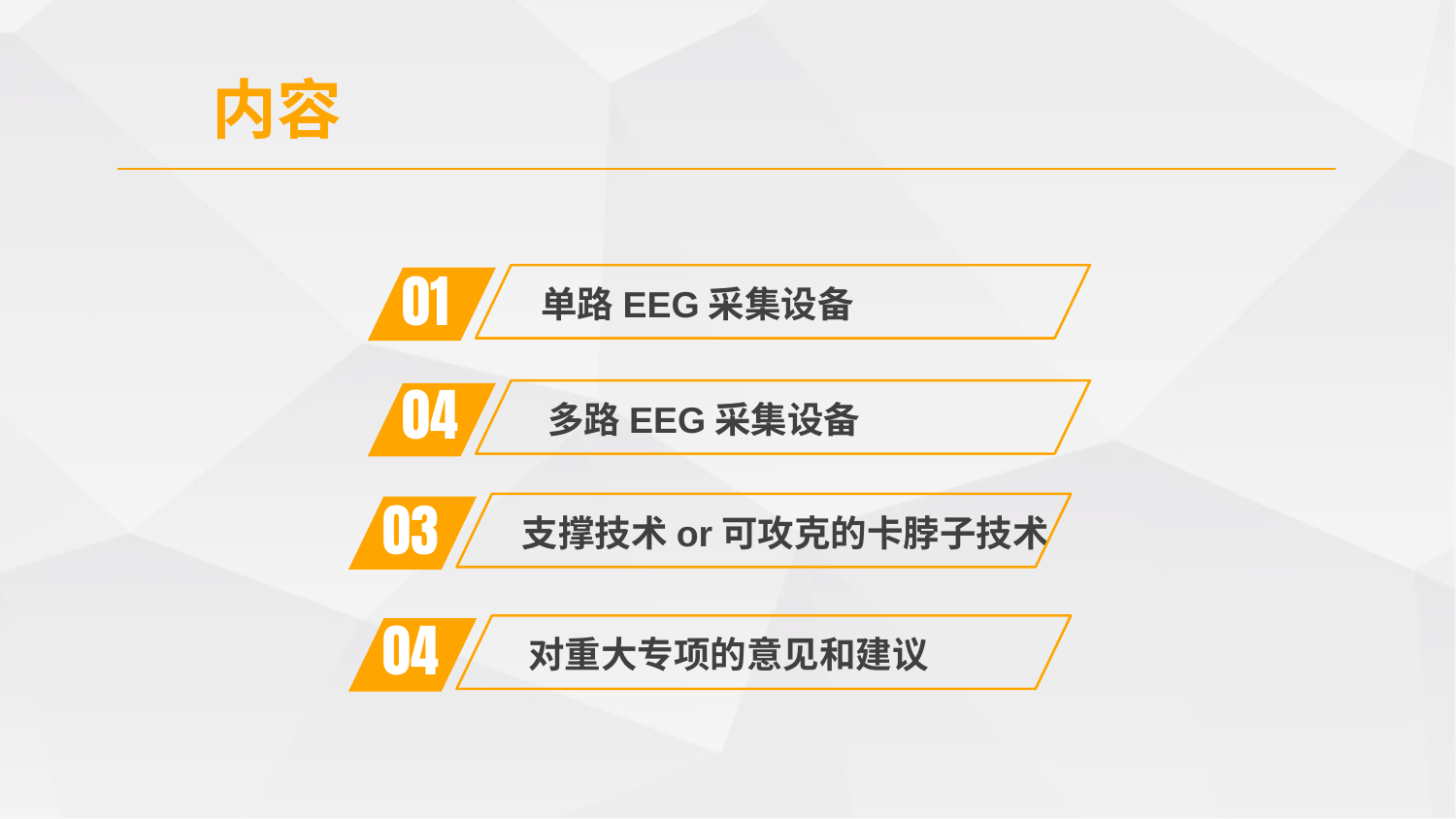

内容
01

单路EEG采集设备
04

多路EEG采集设备
03

支撑技术or可攻克的卡脖子技术
04

对重大专项的意见和建议